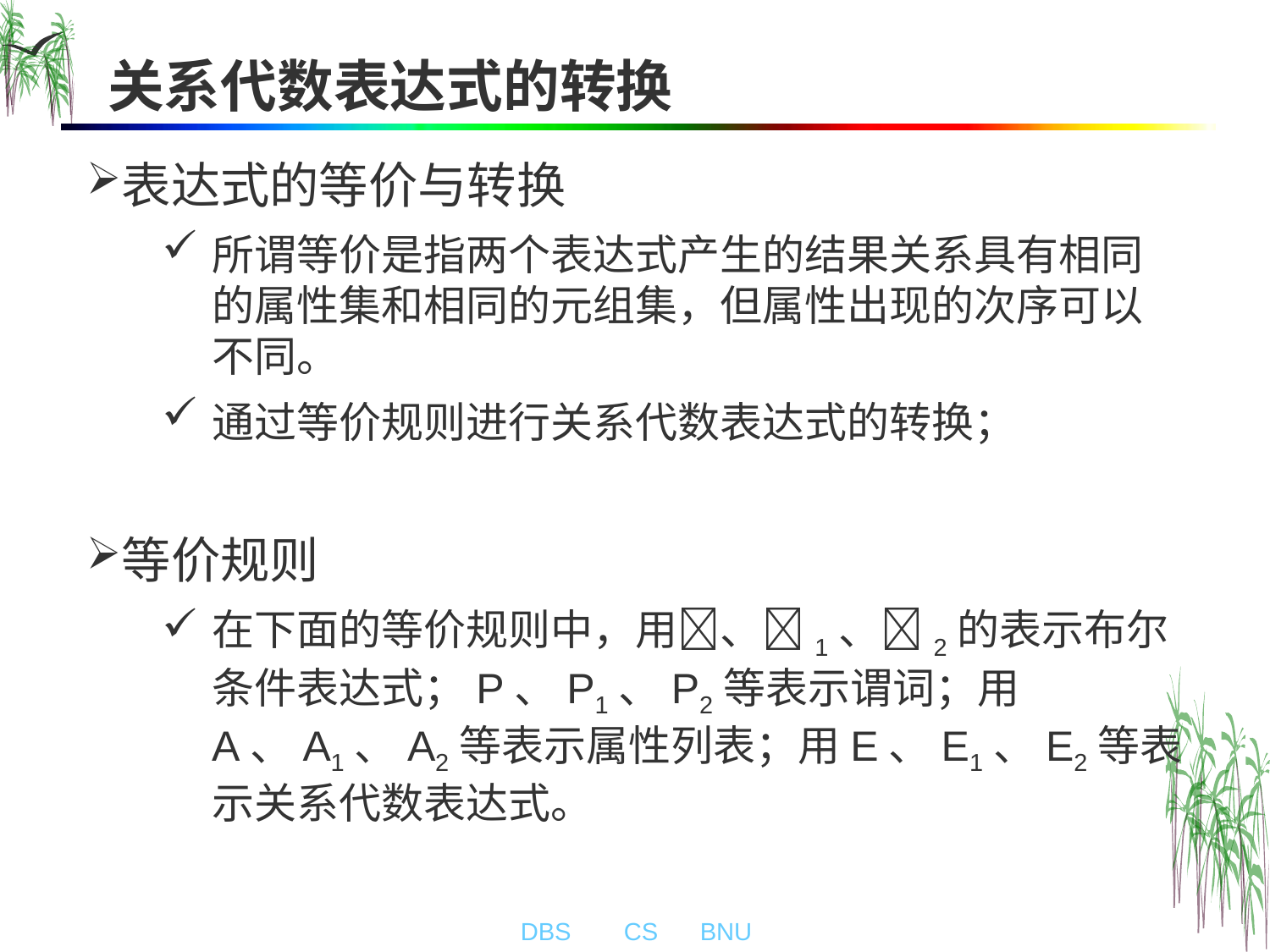

关系代数表达式的转换
表达式的等价与转换
所谓等价是指两个表达式产生的结果关系具有相同的属性集和相同的元组集，但属性出现的次序可以不同。
通过等价规则进行关系代数表达式的转换；

等价规则
在下面的等价规则中，用θ、θ1、θ2的表示布尔条件表达式；P、P1、P2等表示谓词；用A、A1、A2等表示属性列表；用E、E1、E2等表示关系代数表达式。